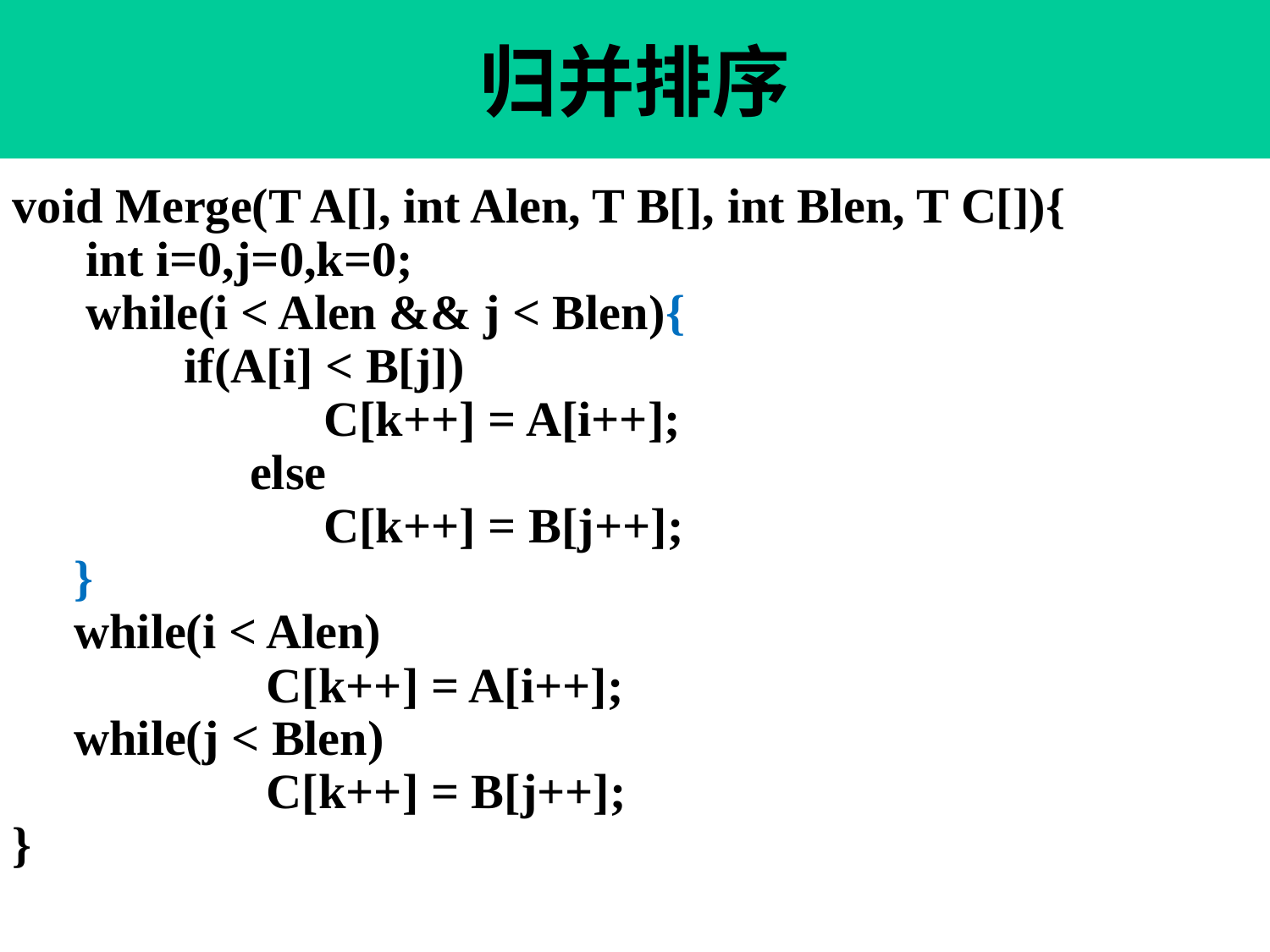

归并排序
void Merge(T A[], int Alen, T B[], int Blen, T C[]){
      int i=0,j=0,k=0;
      while(i < Alen && j < Blen){
              if(A[i] < B[j])
	               C[k++] = A[i++];
	         else
	               C[k++] = B[j++];
     }
     while(i < Alen)
		C[k++] = A[i++];
     while(j < Blen)
		C[k++] = B[j++];
}